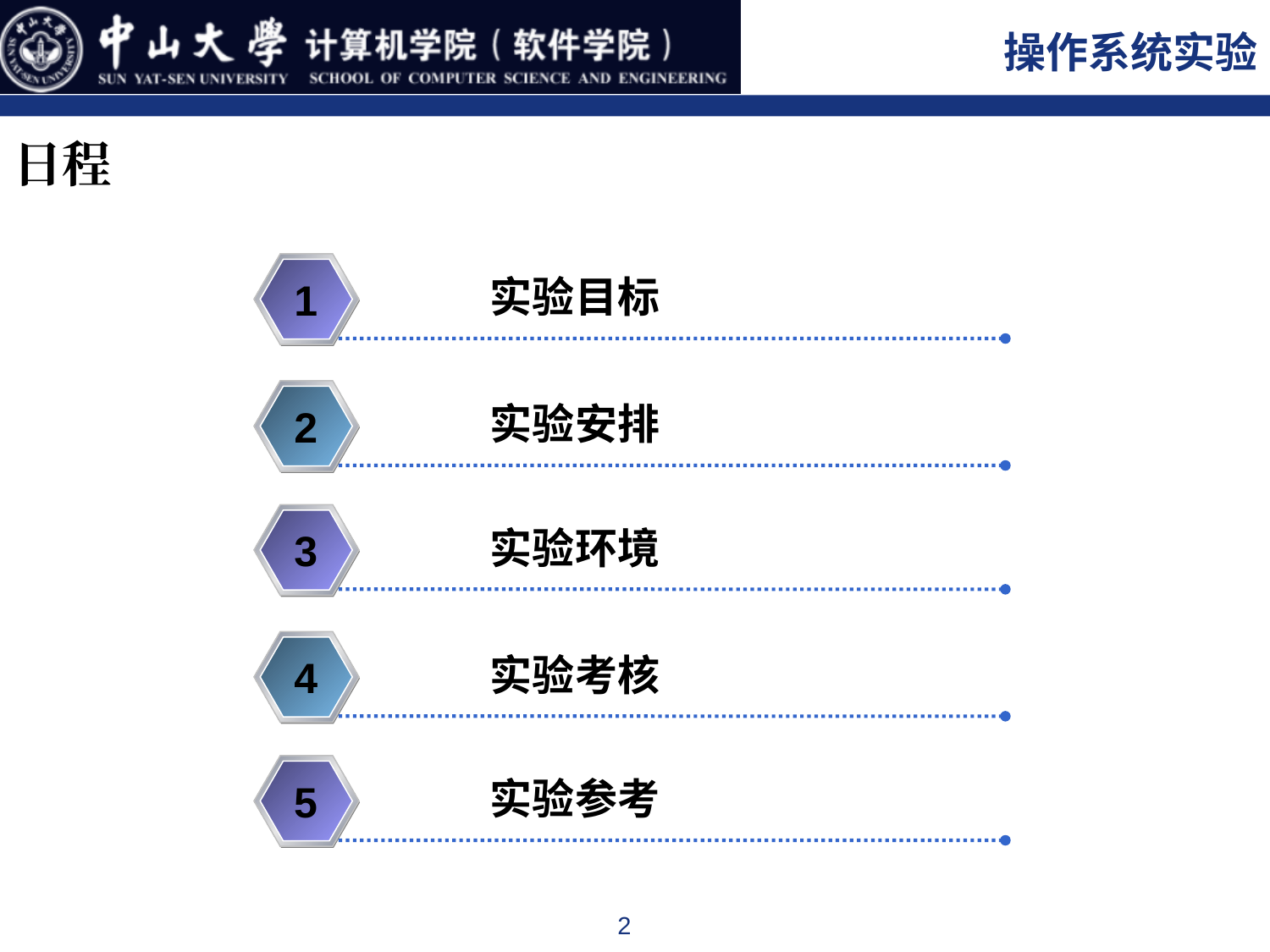

日程

实验目标
1

实验安排
2

实验环境
3

实验考核
4

实验参考
5

2